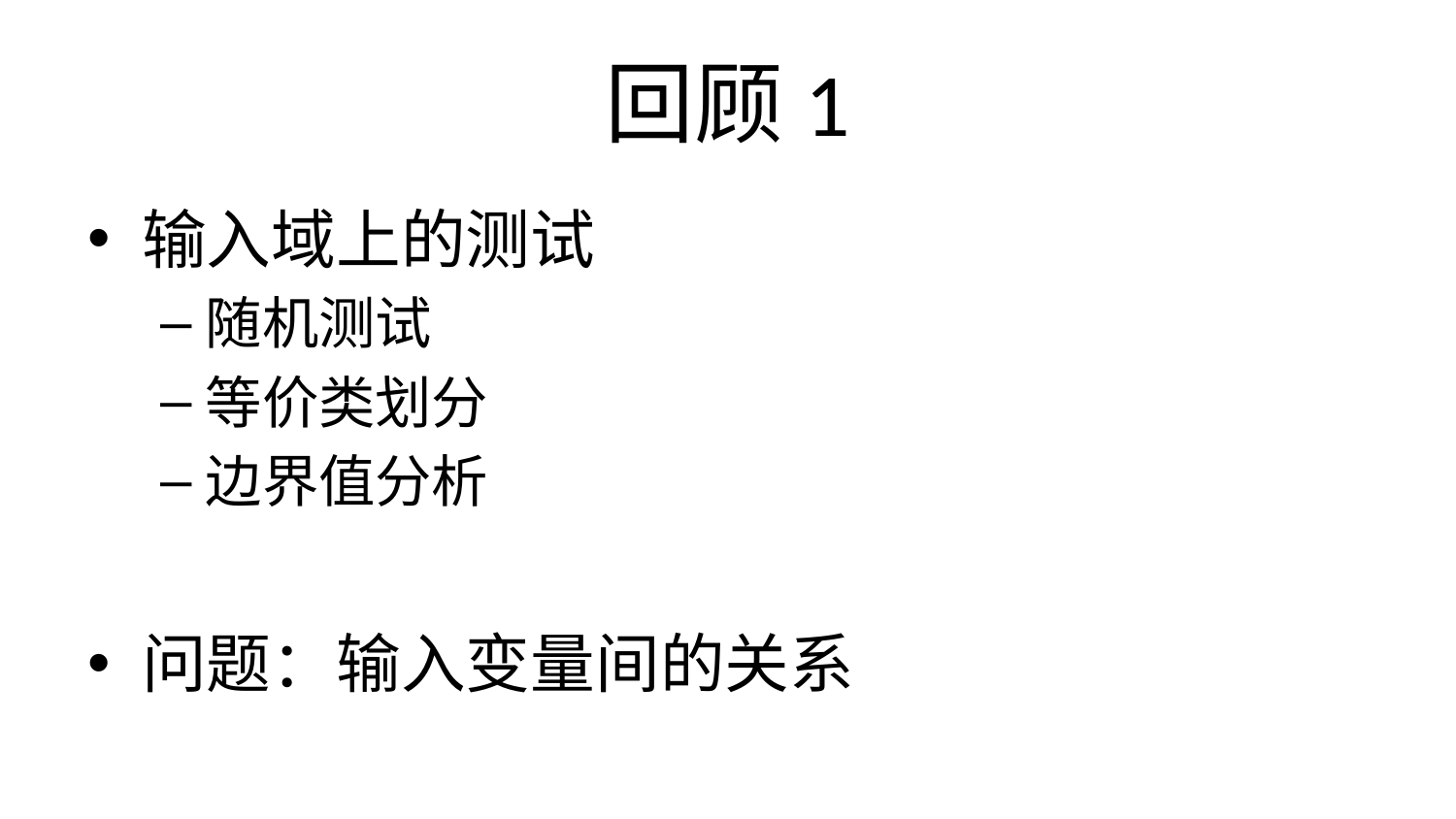

# 回顾1
输入域上的测试
随机测试
等价类划分
边界值分析

问题：输入变量间的关系